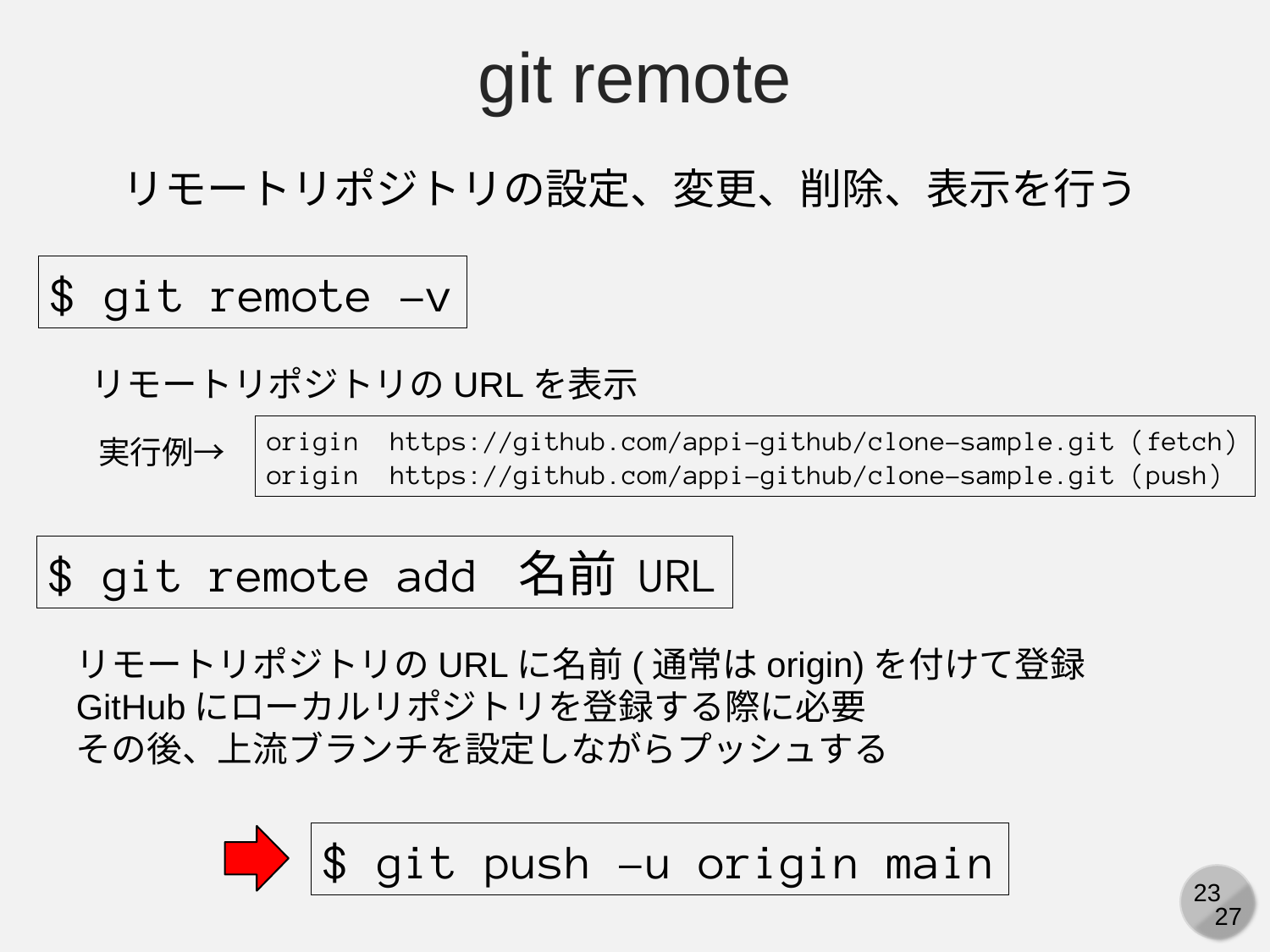

git remote
リモートリポジトリの設定、変更、削除、表示を行う
$ git remote -v
リモートリポジトリのURLを表示
origin  https://github.com/appi-github/clone-sample.git (fetch)
origin  https://github.com/appi-github/clone-sample.git (push)
実行例→
$ git remote add 名前 URL
リモートリポジトリのURLに名前(通常はorigin)を付けて登録
GitHubにローカルリポジトリを登録する際に必要
その後、上流ブランチを設定しながらプッシュする
$ git push –u origin main